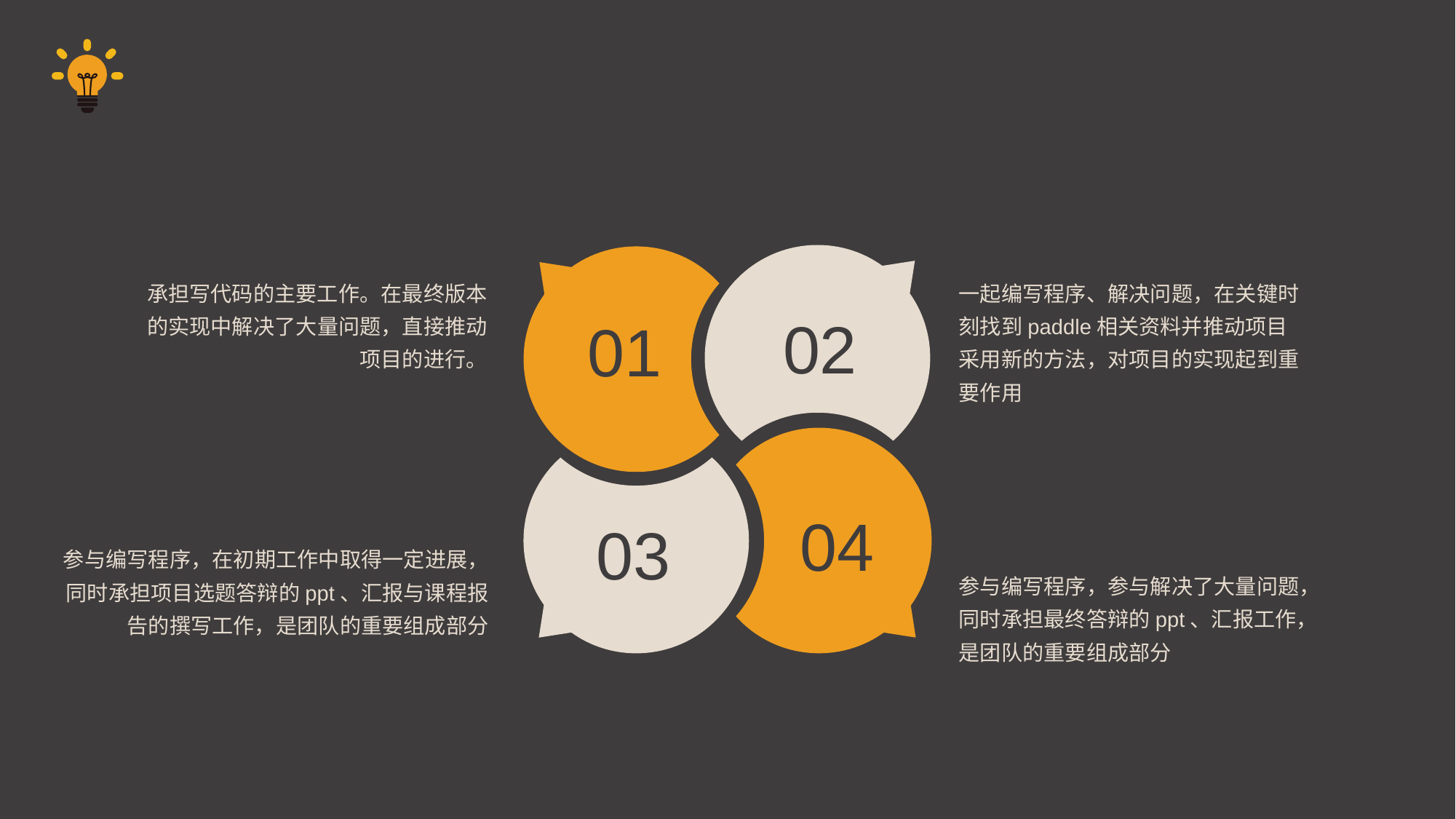

承担写代码的主要工作。在最终版本的实现中解决了大量问题，直接推动项目的进行。
一起编写程序、解决问题，在关键时刻找到paddle相关资料并推动项目采用新的方法，对项目的实现起到重要作用
02
01

04
03
参与编写程序，在初期工作中取得一定进展，同时承担项目选题答辩的ppt、汇报与课程报告的撰写工作，是团队的重要组成部分
参与编写程序，参与解决了大量问题，同时承担最终答辩的ppt、汇报工作，是团队的重要组成部分